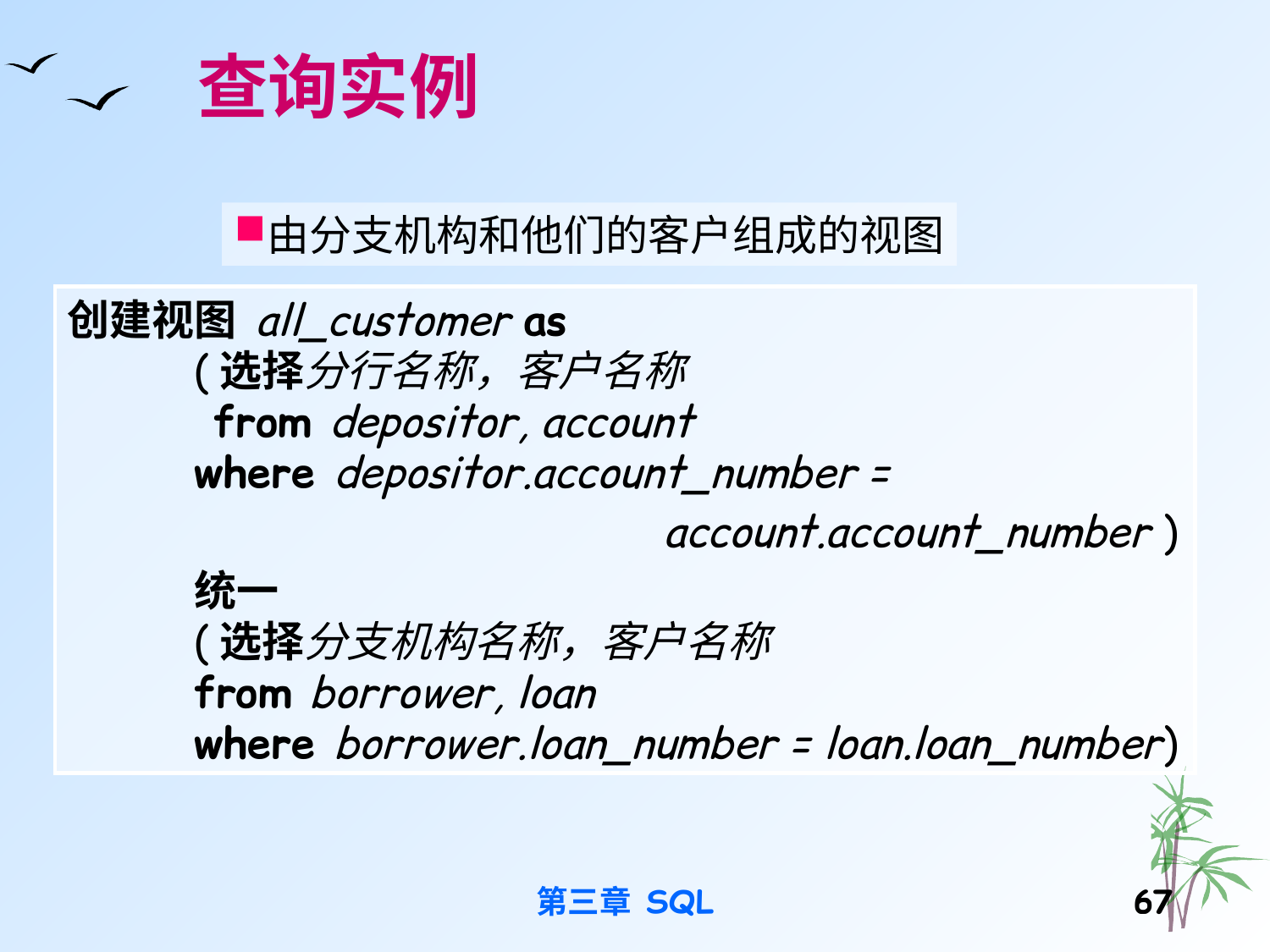

查询实例
由分支机构和他们的客户组成的视图
创建视图 all_customer as
 	(选择分行名称，客户名称
  	 from depositor, account
   	where depositor.account_number =
	                                     account.account_number )
    	统一
  	(选择分支机构名称，客户名称
   	from borrower, loan
   	where borrower.loan_number = loan.loan_number)
第三章 SQL
67